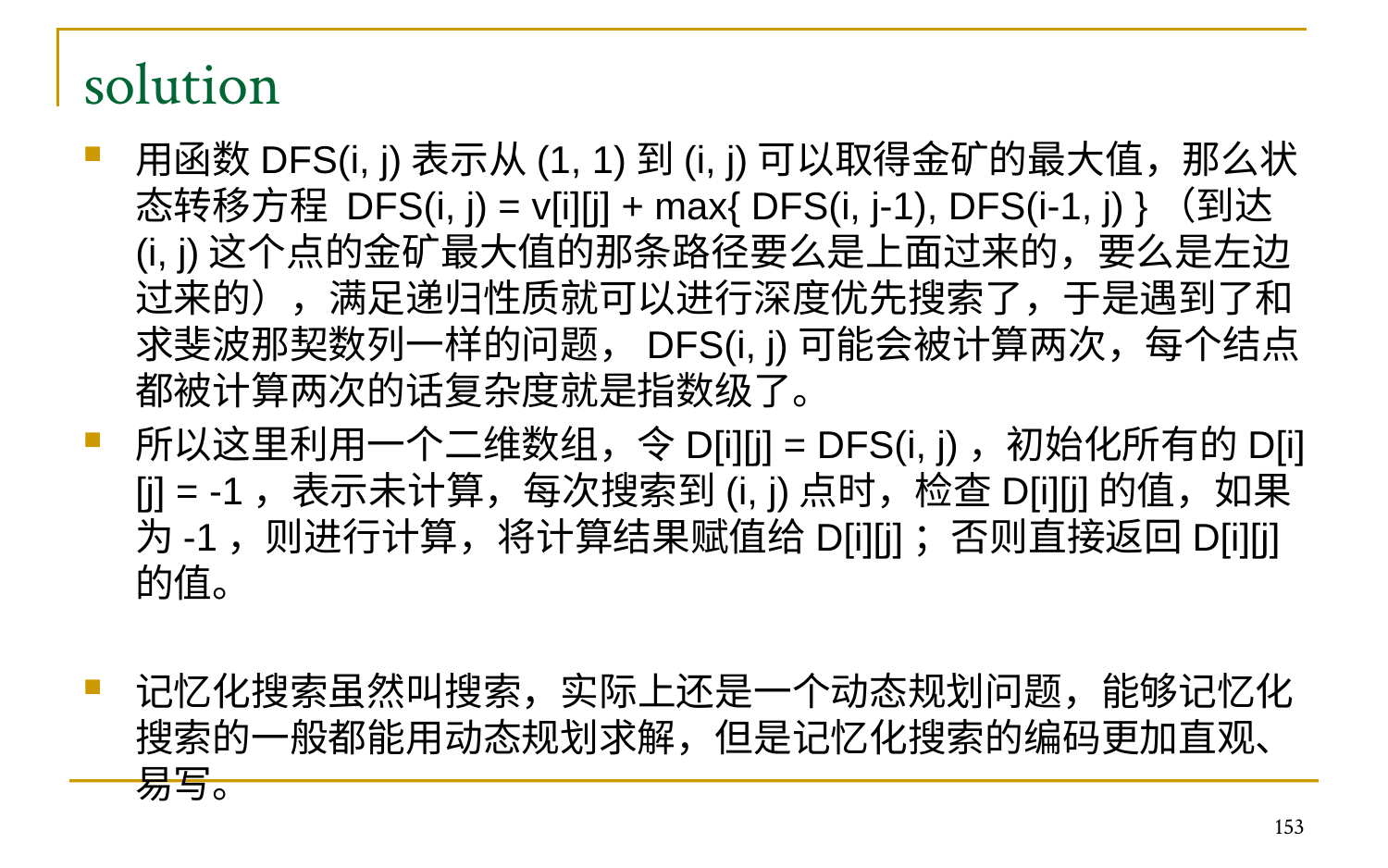

# solution
用函数DFS(i, j)表示从(1, 1)到(i, j)可以取得金矿的最大值，那么状态转移方程 DFS(i, j) = v[i][j] + max{ DFS(i, j-1), DFS(i-1, j) }（到达(i, j)这个点的金矿最大值的那条路径要么是上面过来的，要么是左边过来的），满足递归性质就可以进行深度优先搜索了，于是遇到了和求斐波那契数列一样的问题，DFS(i, j)可能会被计算两次，每个结点都被计算两次的话复杂度就是指数级了。
所以这里利用一个二维数组，令D[i][j] = DFS(i, j)，初始化所有的D[i][j] = -1，表示未计算，每次搜索到(i, j)点时，检查D[i][j]的值，如果为-1，则进行计算，将计算结果赋值给D[i][j]；否则直接返回D[i][j]的值。

记忆化搜索虽然叫搜索，实际上还是一个动态规划问题，能够记忆化搜索的一般都能用动态规划求解，但是记忆化搜索的编码更加直观、易写。

153